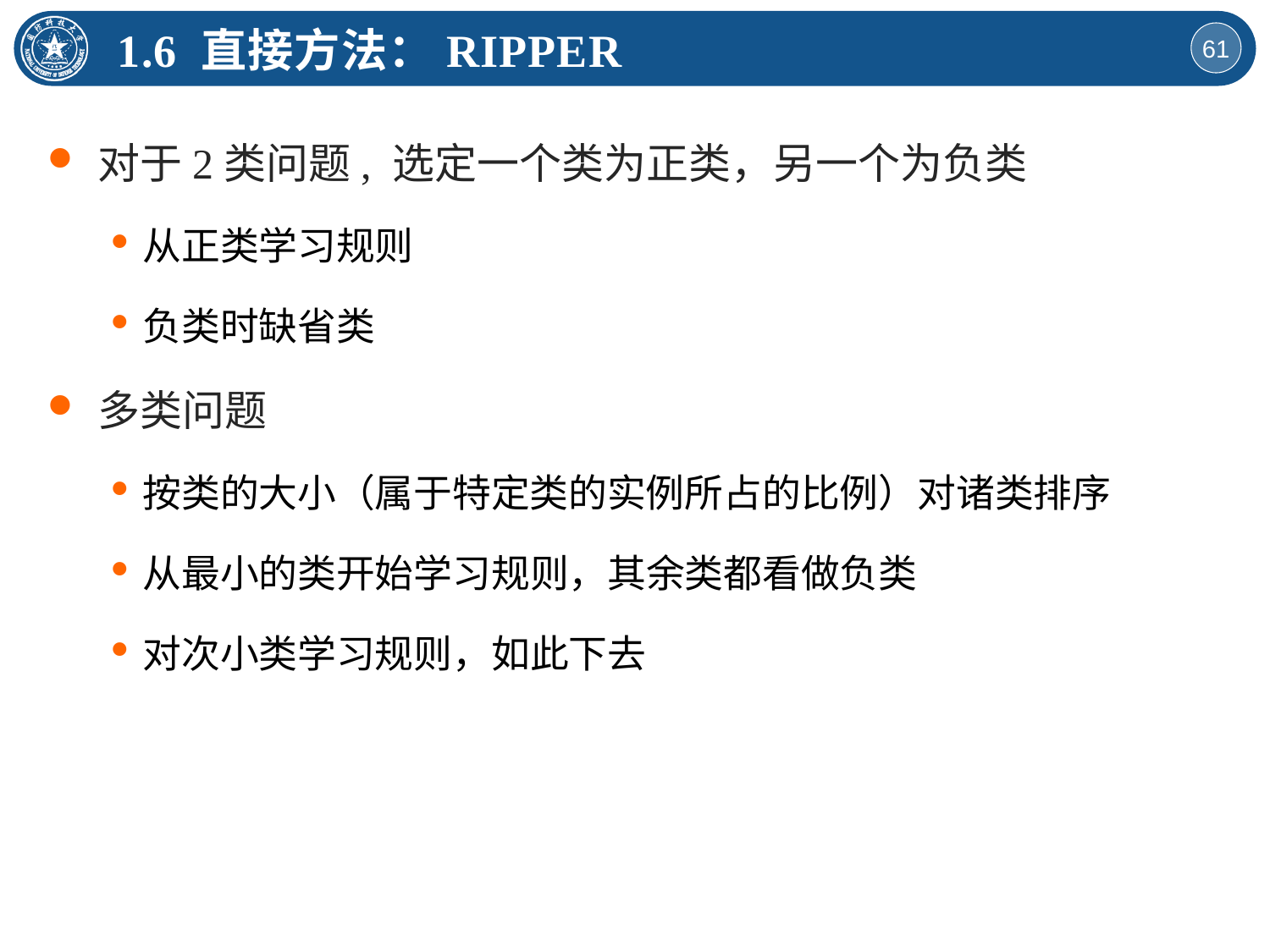

1.6 直接方法：RIPPER
对于2类问题, 选定一个类为正类，另一个为负类
从正类学习规则
负类时缺省类
多类问题
按类的大小（属于特定类的实例所占的比例）对诸类排序
从最小的类开始学习规则，其余类都看做负类
对次小类学习规则，如此下去